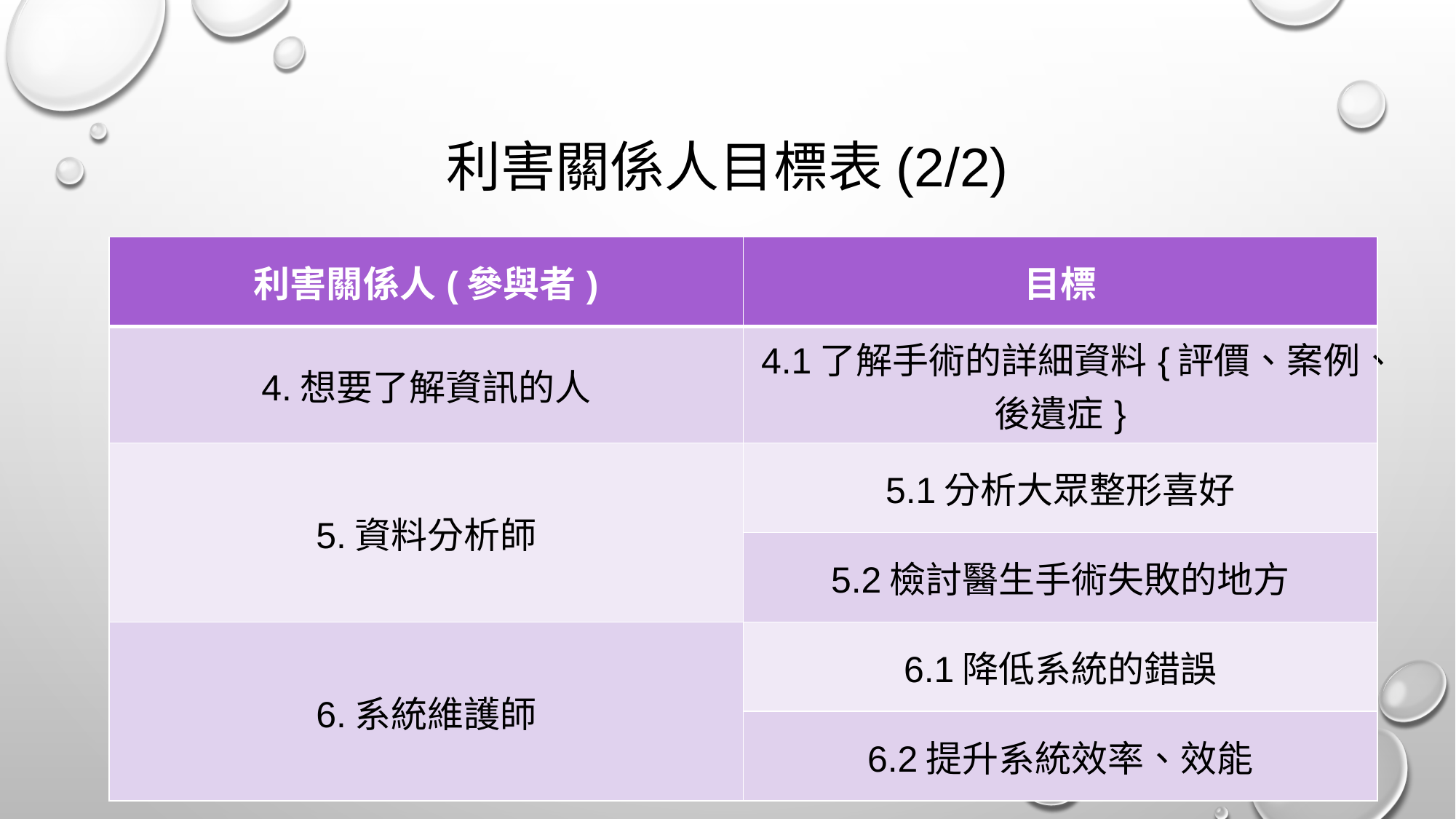

# 利害關係人目標表(2/2)
| 利害關係人(參與者) | 目標 |
| --- | --- |
| 4.想要了解資訊的人 | 4.1了解手術的詳細資料{評價、案例、後遺症} |
| 5.資料分析師 | 5.1分析大眾整形喜好 |
|  | 5.2檢討醫生手術失敗的地方 |
| 6.系統維護師 | 6.1降低系統的錯誤 |
|  | 6.2提升系統效率、效能 |